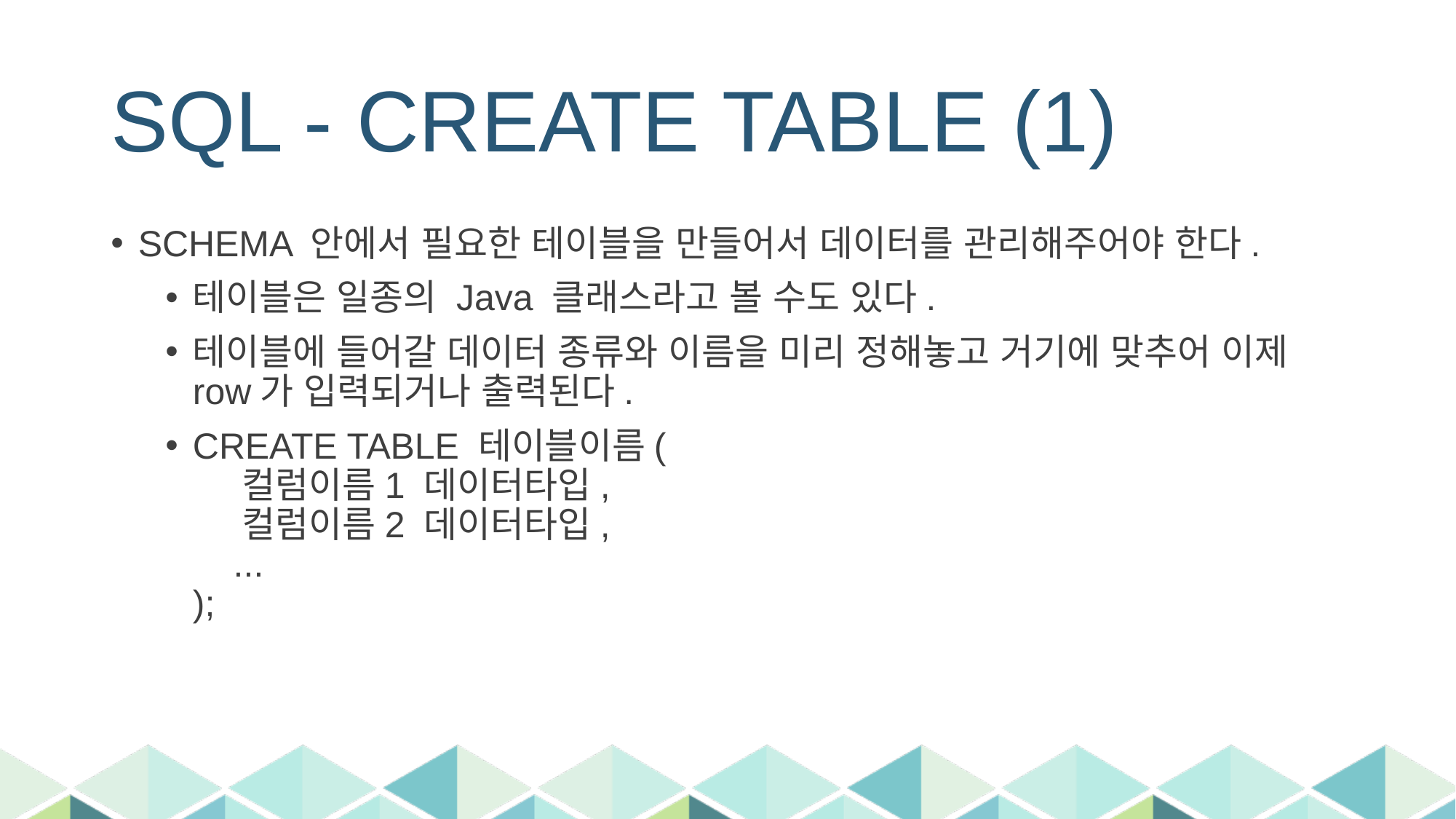

# SQL - CREATE TABLE (1)
SCHEMA 안에서 필요한 테이블을 만들어서 데이터를 관리해주어야 한다.
테이블은 일종의 Java 클래스라고 볼 수도 있다.
테이블에 들어갈 데이터 종류와 이름을 미리 정해놓고 거기에 맞추어 이제 row가 입력되거나 출력된다.
CREATE TABLE 테이블이름(
    컬럼이름1 데이터타입,
    컬럼이름2 데이터타입,
    ...
);